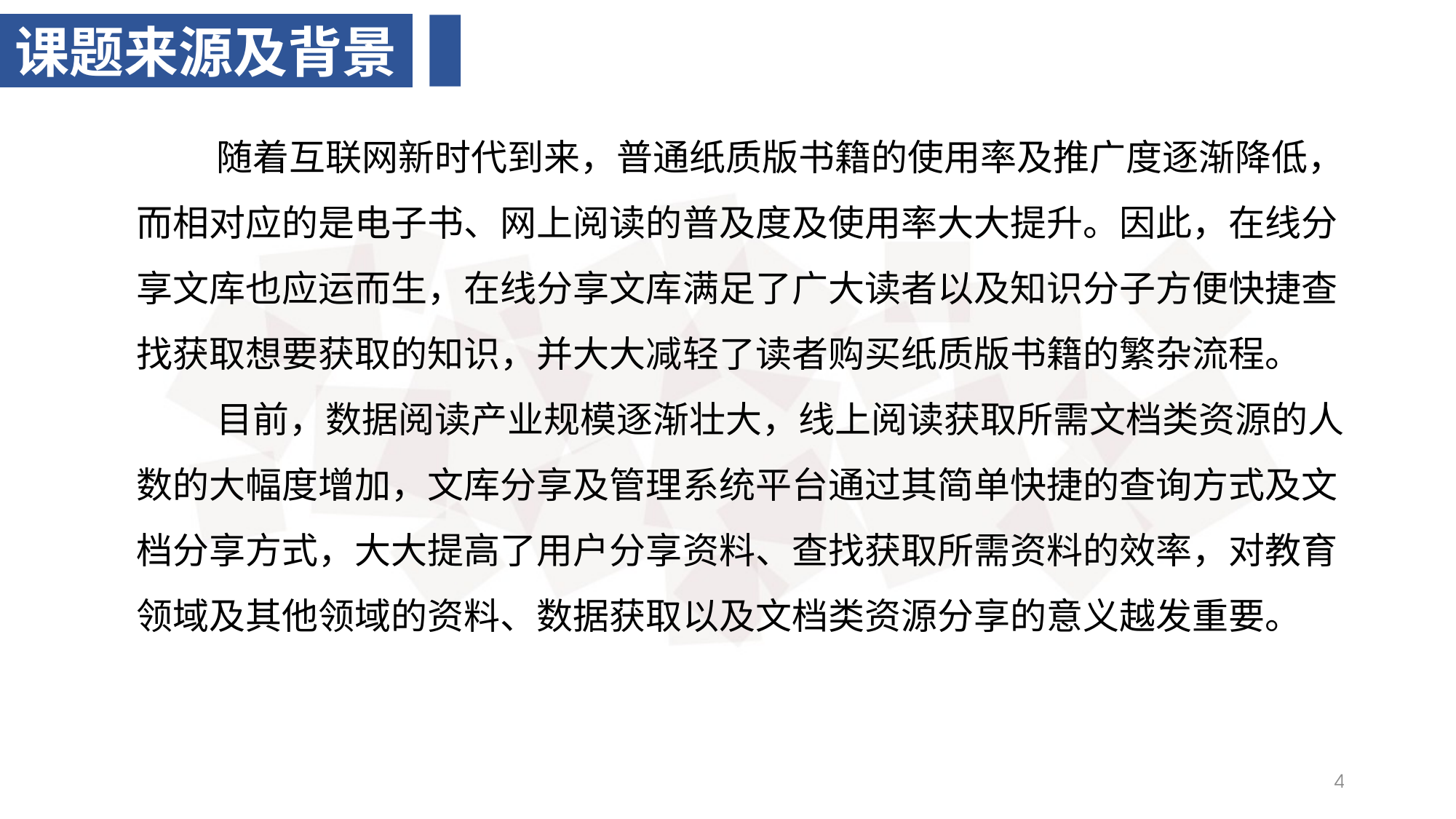

课题来源及背景

  随着互联网新时代到来，普通纸质版书籍的使用率及推广度逐渐降低，而相对应的是电子书、网上阅读的普及度及使用率大大提升。因此，在线分享文库也应运而生，在线分享文库满足了广大读者以及知识分子方便快捷查找获取想要获取的知识，并大大减轻了读者购买纸质版书籍的繁杂流程。
  目前，数据阅读产业规模逐渐壮大，线上阅读获取所需文档类资源的人数的大幅度增加，文库分享及管理系统平台通过其简单快捷的查询方式及文档分享方式，大大提高了用户分享资料、查找获取所需资料的效率，对教育领域及其他领域的资料、数据获取以及文档类资源分享的意义越发重要。

4